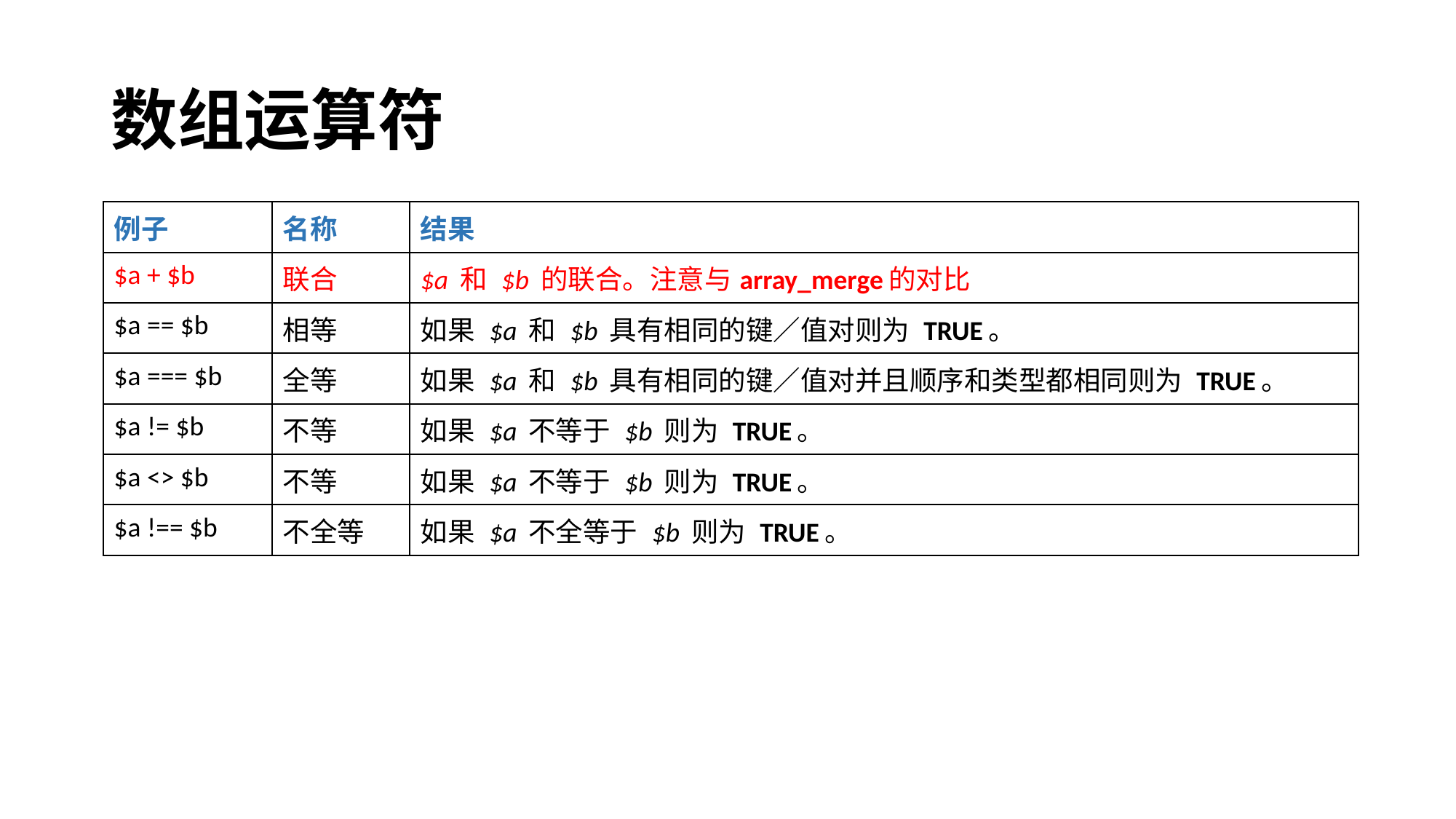

# 数组运算符
| 例子 | 名称 | 结果 |
| --- | --- | --- |
| $a + $b | 联合 | $a 和 $b 的联合。注意与array\_merge的对比 |
| $a == $b | 相等 | 如果 $a 和 $b 具有相同的键／值对则为 TRUE。 |
| $a === $b | 全等 | 如果 $a 和 $b 具有相同的键／值对并且顺序和类型都相同则为 TRUE。 |
| $a != $b | 不等 | 如果 $a 不等于 $b 则为 TRUE。 |
| $a <> $b | 不等 | 如果 $a 不等于 $b 则为 TRUE。 |
| $a !== $b | 不全等 | 如果 $a 不全等于 $b 则为 TRUE。 |